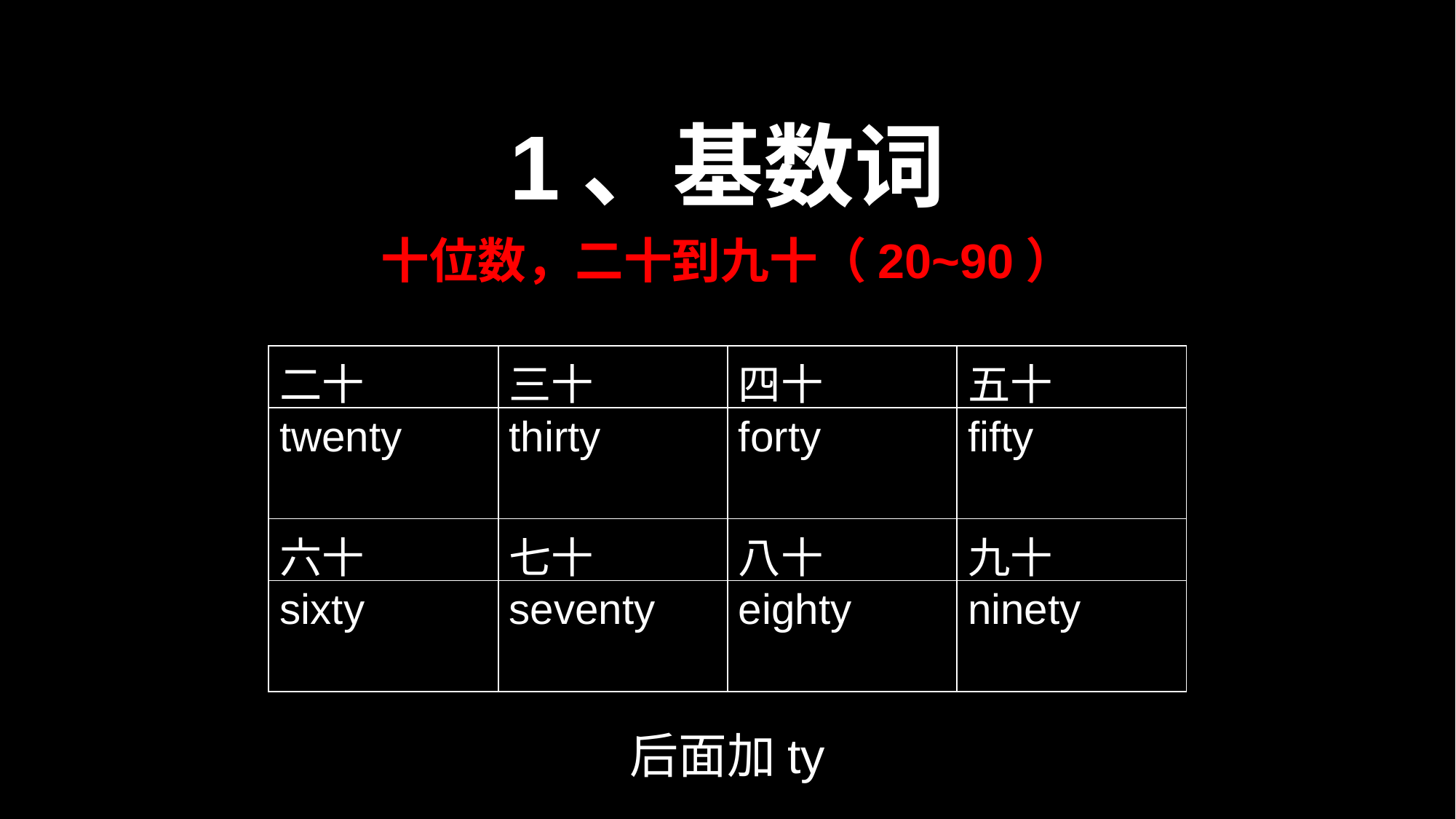

1、基数词
十位数，二十到九十（20~90）
| 二十 | 三十 | 四十 | 五十 |
| --- | --- | --- | --- |
| twenty | thirty | forty | fifty |
| 六十 | 七十 | 八十 | 九十 |
| sixty | seventy | eighty | ninety |
后面加ty